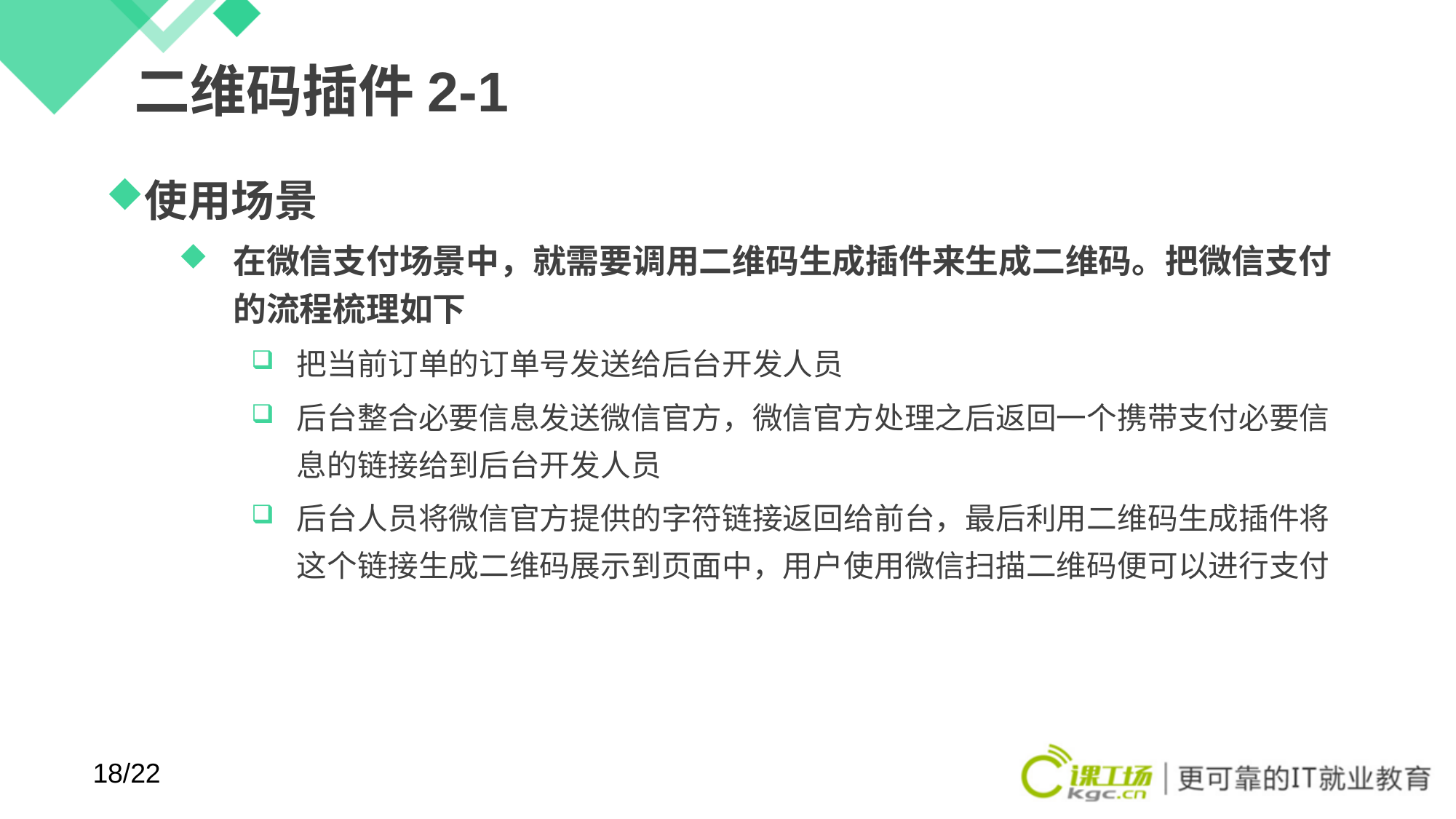

# 二维码插件2-1
使用场景
在微信支付场景中，就需要调用二维码生成插件来生成二维码。把微信支付的流程梳理如下
把当前订单的订单号发送给后台开发人员
后台整合必要信息发送微信官方，微信官方处理之后返回一个携带支付必要信息的链接给到后台开发人员
后台人员将微信官方提供的字符链接返回给前台，最后利用二维码生成插件将这个链接生成二维码展示到页面中，用户使用微信扫描二维码便可以进行支付